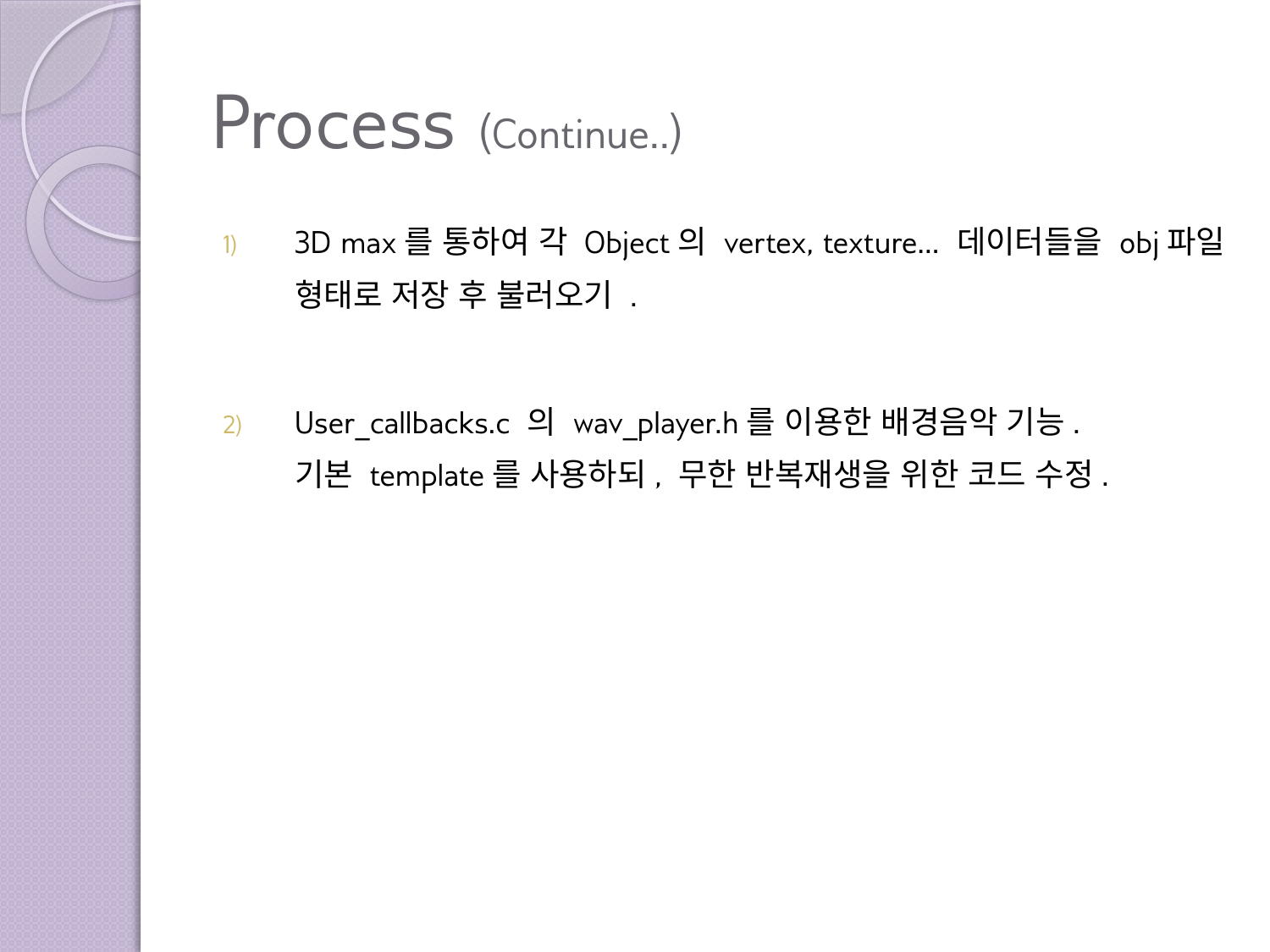

# Process (Continue..)
3D max를 통하여 각 Object의 vertex, texture… 데이터들을 obj파일 형태로 저장 후 불러오기 .

User_callbacks.c 의 wav_player.h를 이용한 배경음악 기능.
기본 template를 사용하되, 무한 반복재생을 위한 코드 수정.